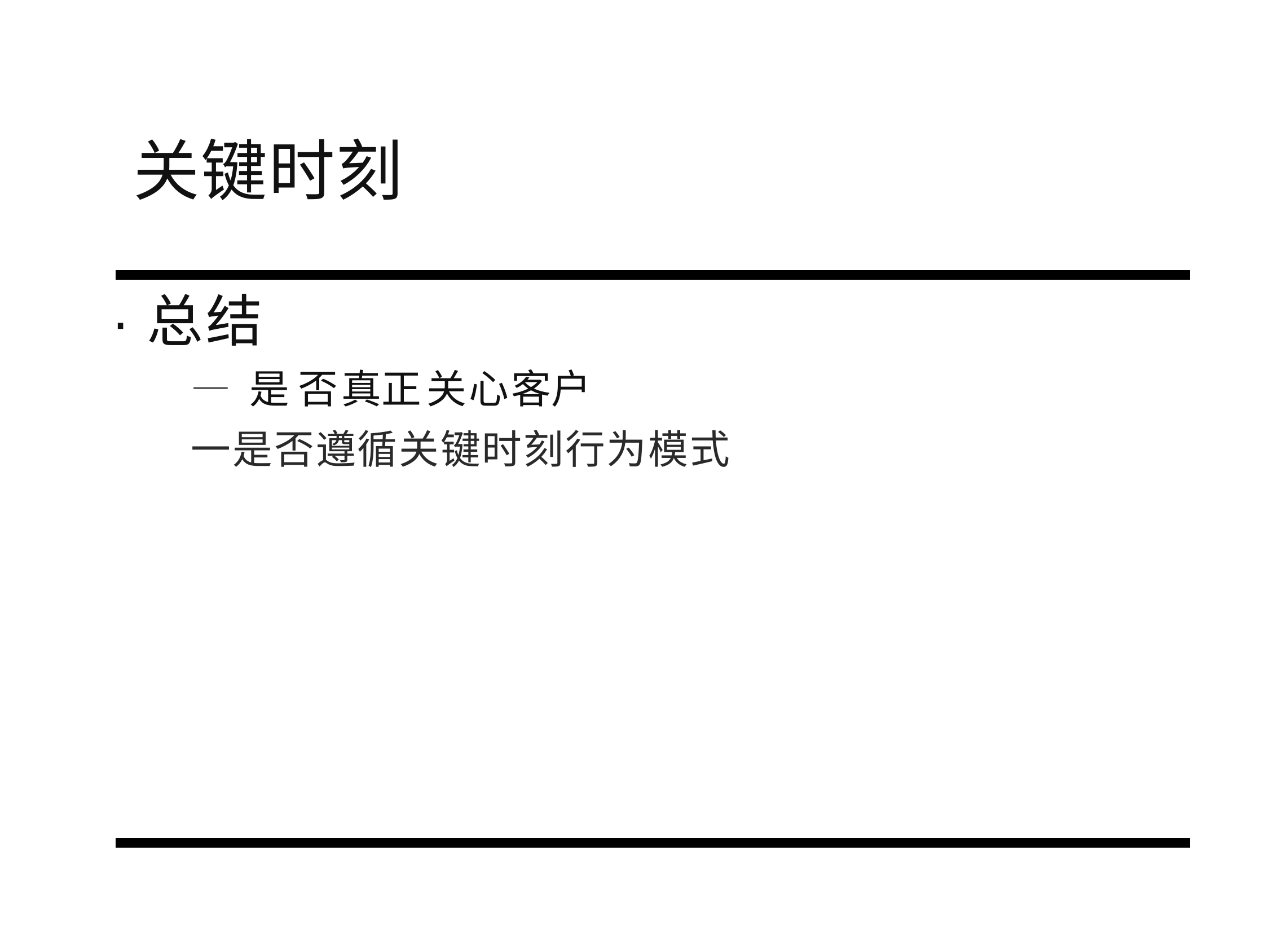

# 关键时刻
·总结
— 是 否真正关心客户
一是否遵循关键时刻行为模式